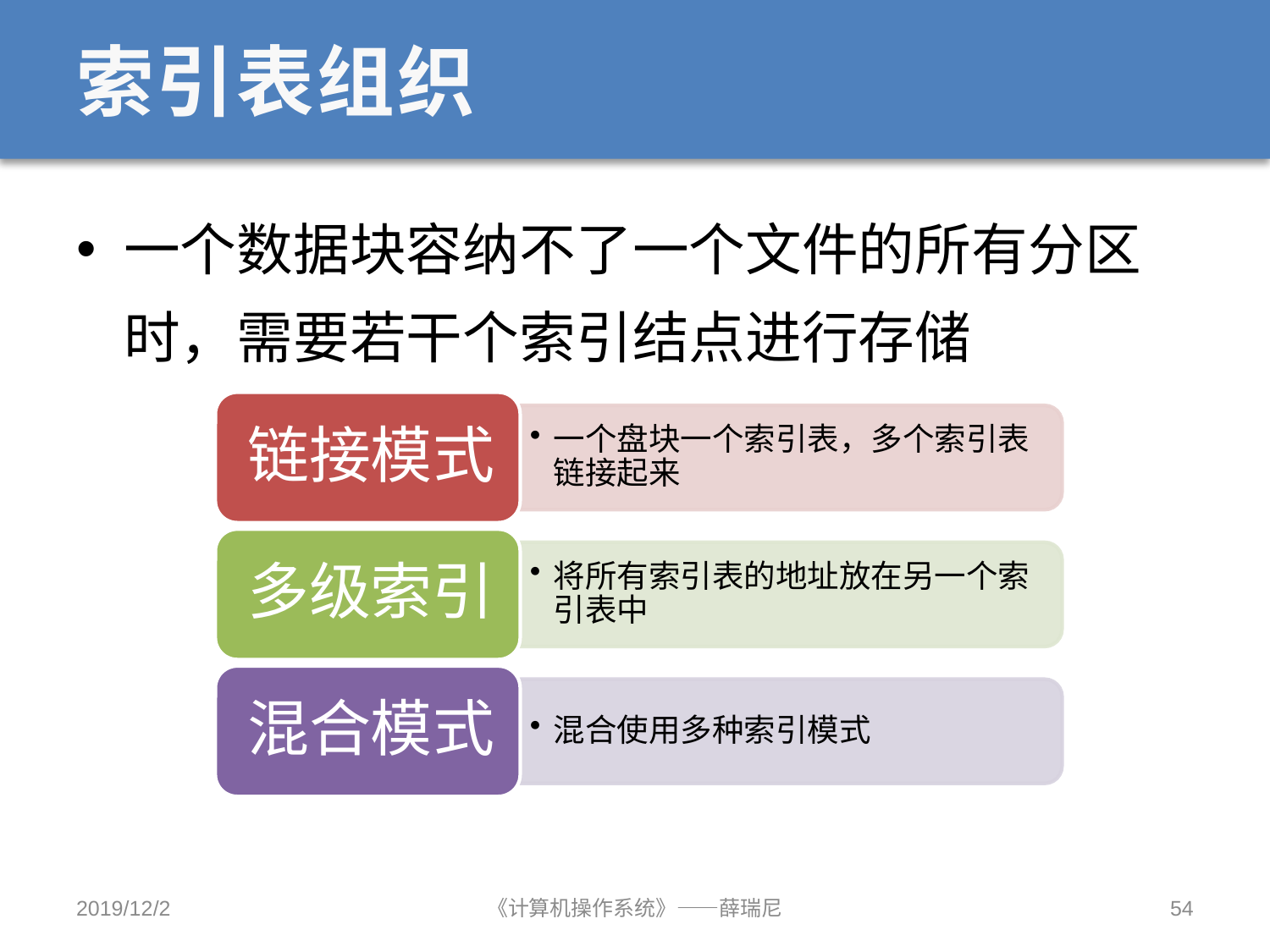

# 索引表组织
一个数据块容纳不了一个文件的所有分区时，需要若干个索引结点进行存储
一个盘块一个索引表，多个索引表链接起来
链接模式
将所有索引表的地址放在另一个索引表中
多级索引
混合使用多种索引模式
混合模式
2019/12/2
《计算机操作系统》——薛瑞尼
54